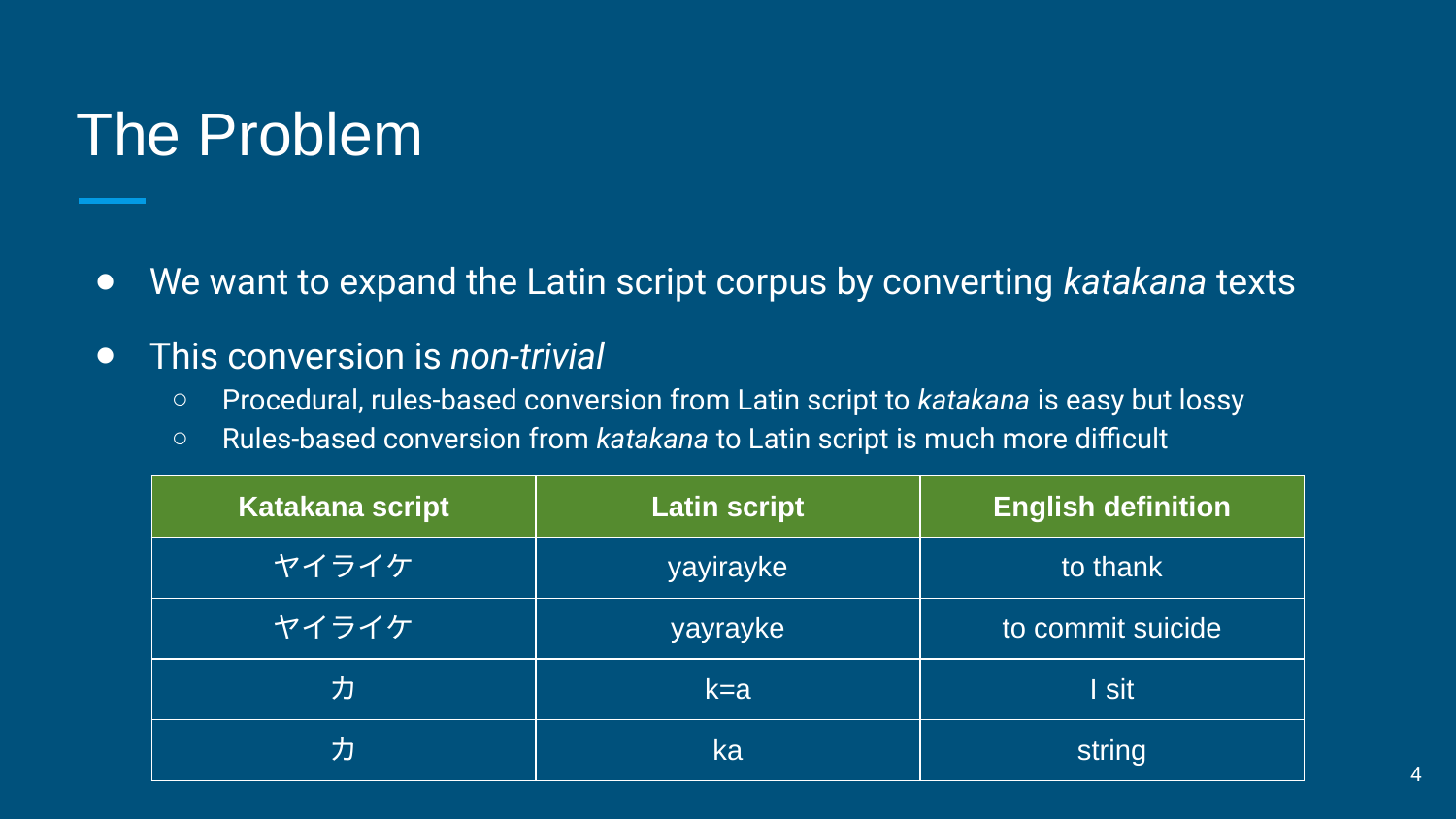

# The Problem
We want to expand the Latin script corpus by converting katakana texts
This conversion is non-trivial
Procedural, rules-based conversion from Latin script to katakana is easy but lossy
Rules-based conversion from katakana to Latin script is much more difficult
| Katakana script | Latin script | English definition |
| --- | --- | --- |
| ヤイライケ | yayirayke | to thank |
| ヤイライケ | yayrayke | to commit suicide |
| カ | k=a | I sit |
| カ | ka | string |
4